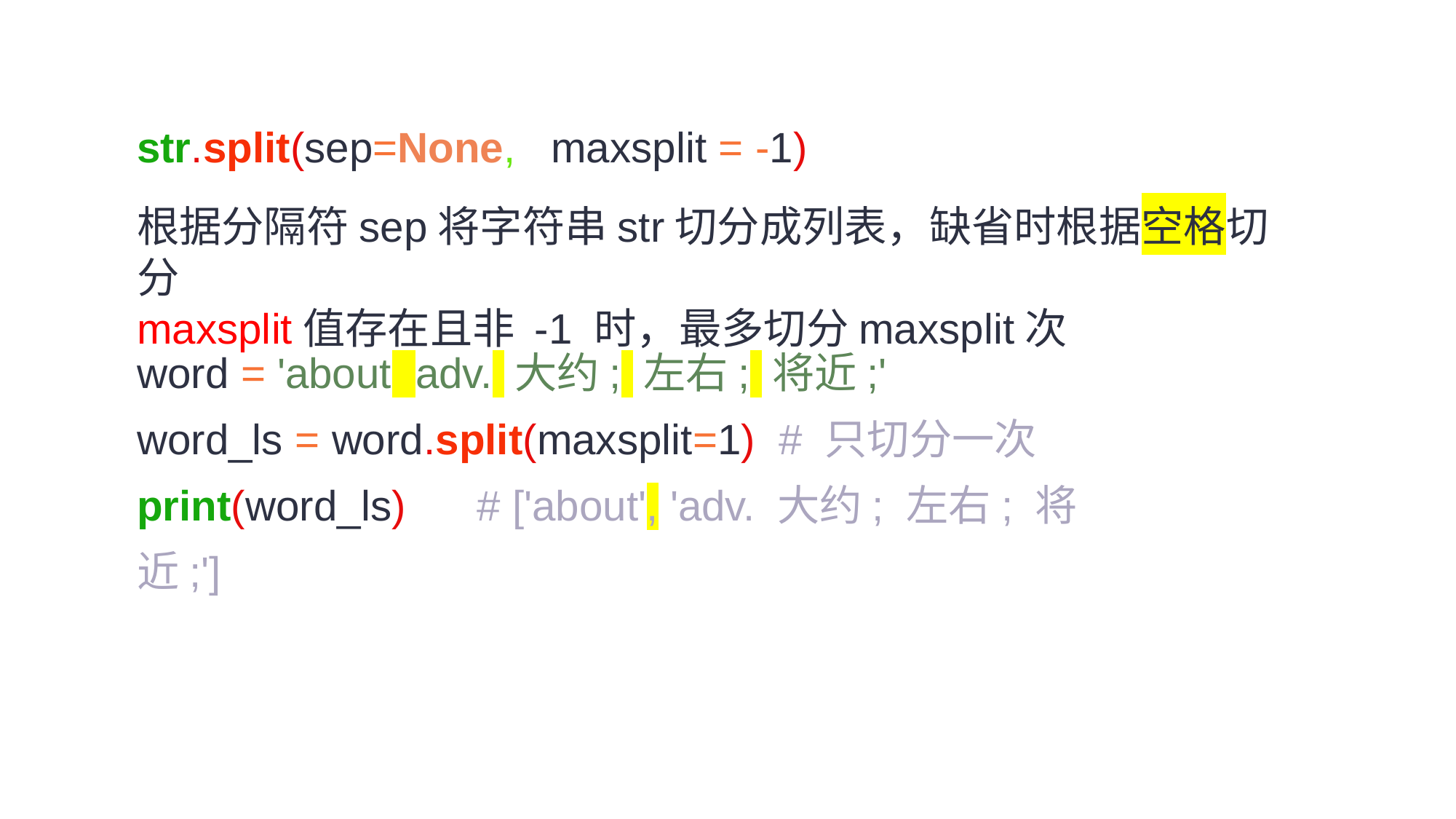

str.split(sep=None,   maxsplit = -1)
根据分隔符sep将字符串str切分成列表，缺省时根据空格切分
maxsplit值存在且非 -1 时，最多切分maxsplit次
word = 'about  adv. 大约; 左右; 将近;'
word_ls = word.split(maxsplit=1)  # 只切分一次
print(word_ls)      # ['about', 'adv. 大约; 左右; 将近;']